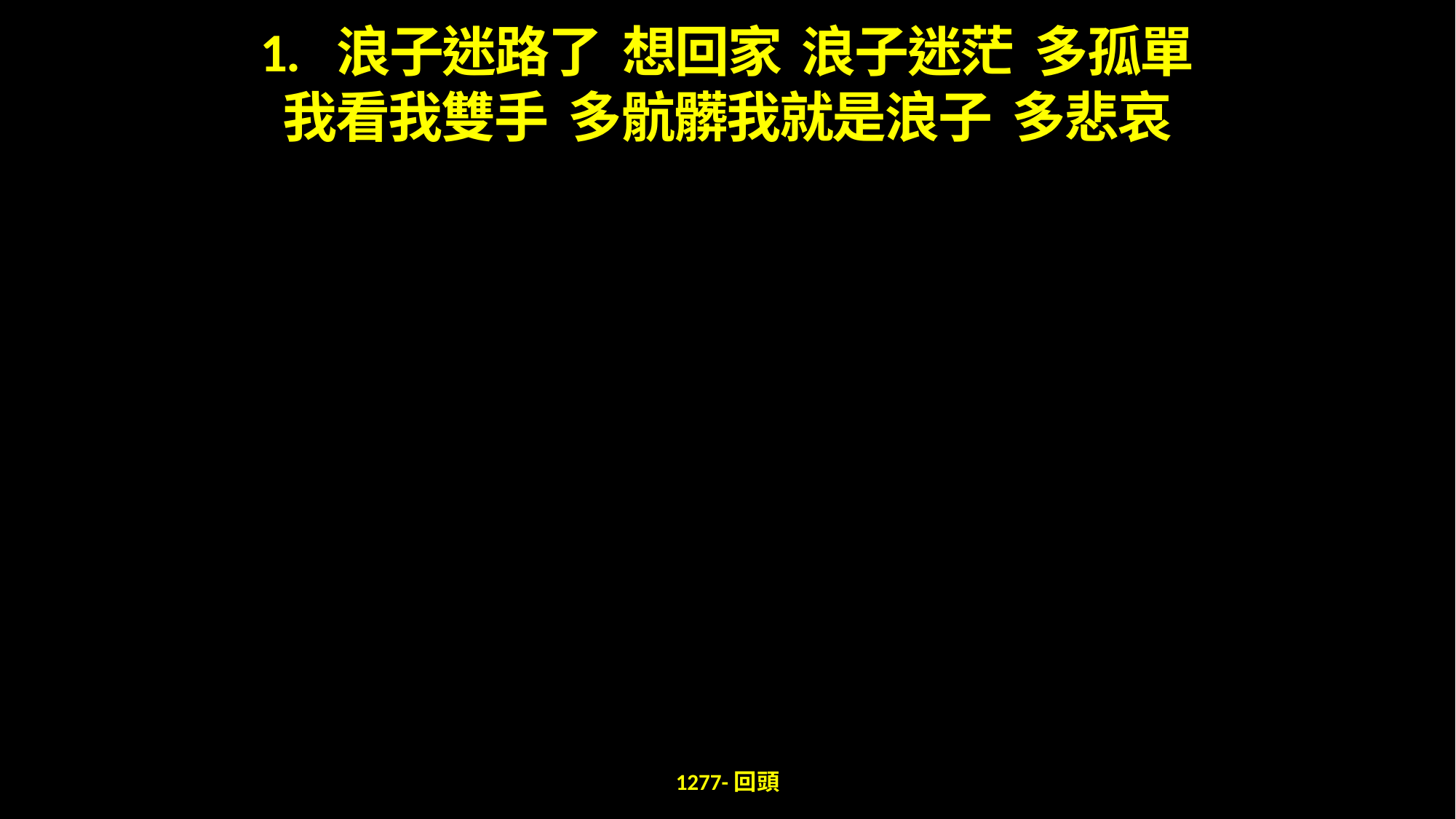

1.  浪子迷路了  想回家  浪子迷茫  多孤單
我看我雙手  多骯髒我就是浪子  多悲哀

1277-回頭